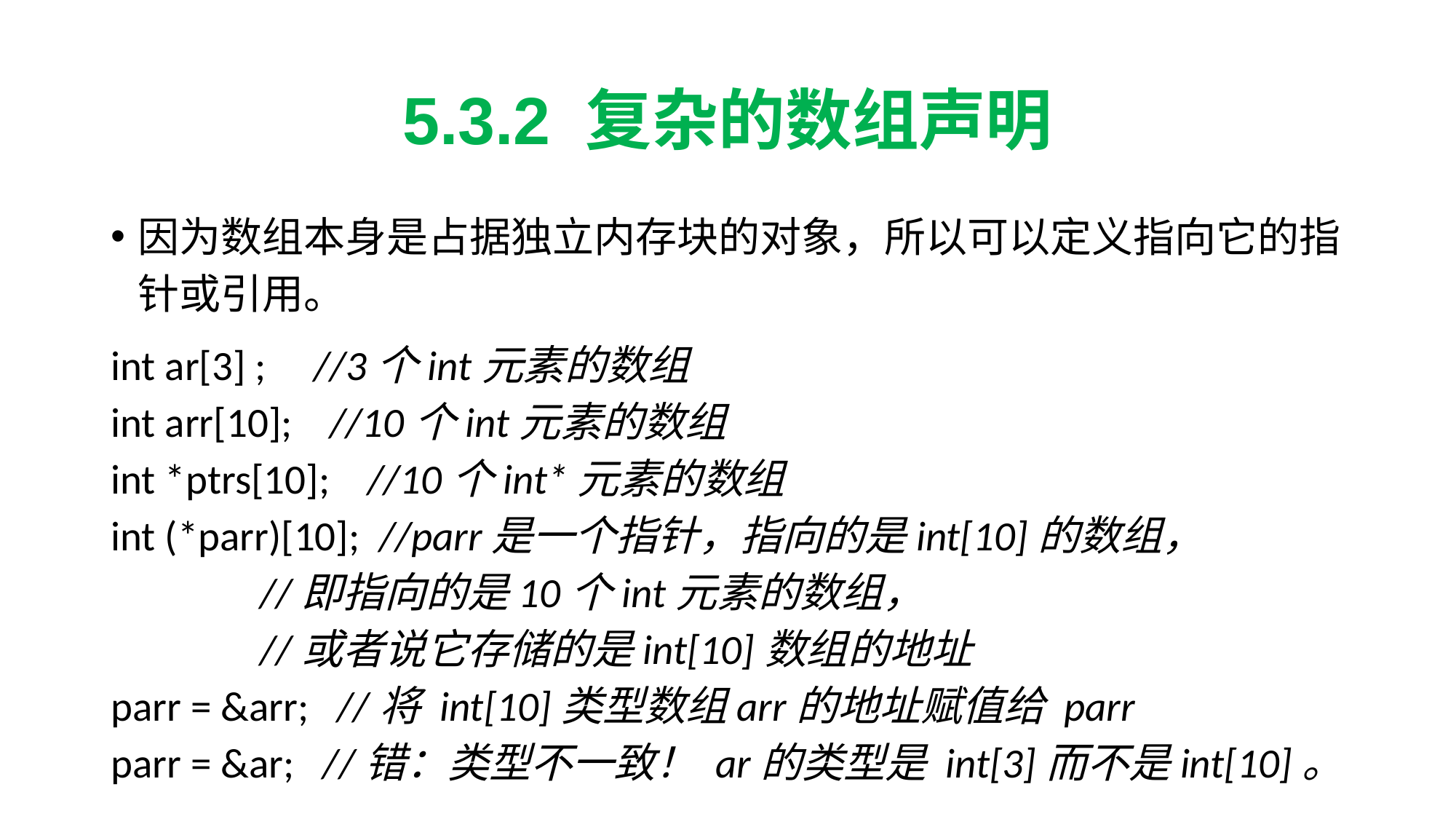

# 5.3.2 复杂的数组声明
因为数组本身是占据独立内存块的对象，所以可以定义指向它的指针或引用。
int ar[3] ;     //3个int元素的数组
int arr[10];    //10个int元素的数组
int *ptrs[10];    //10个int*元素的数组
int (*parr)[10];  //parr是一个指针，指向的是int[10]的数组，
               //即指向的是10个int元素的数组，
               //或者说它存储的是int[10]数组的地址
parr = &arr;   //将 int[10]类型数组arr的地址赋值给 parr
parr = &ar;   //错：类型不一致！ ar的类型是 int[3]而不是int[10]。